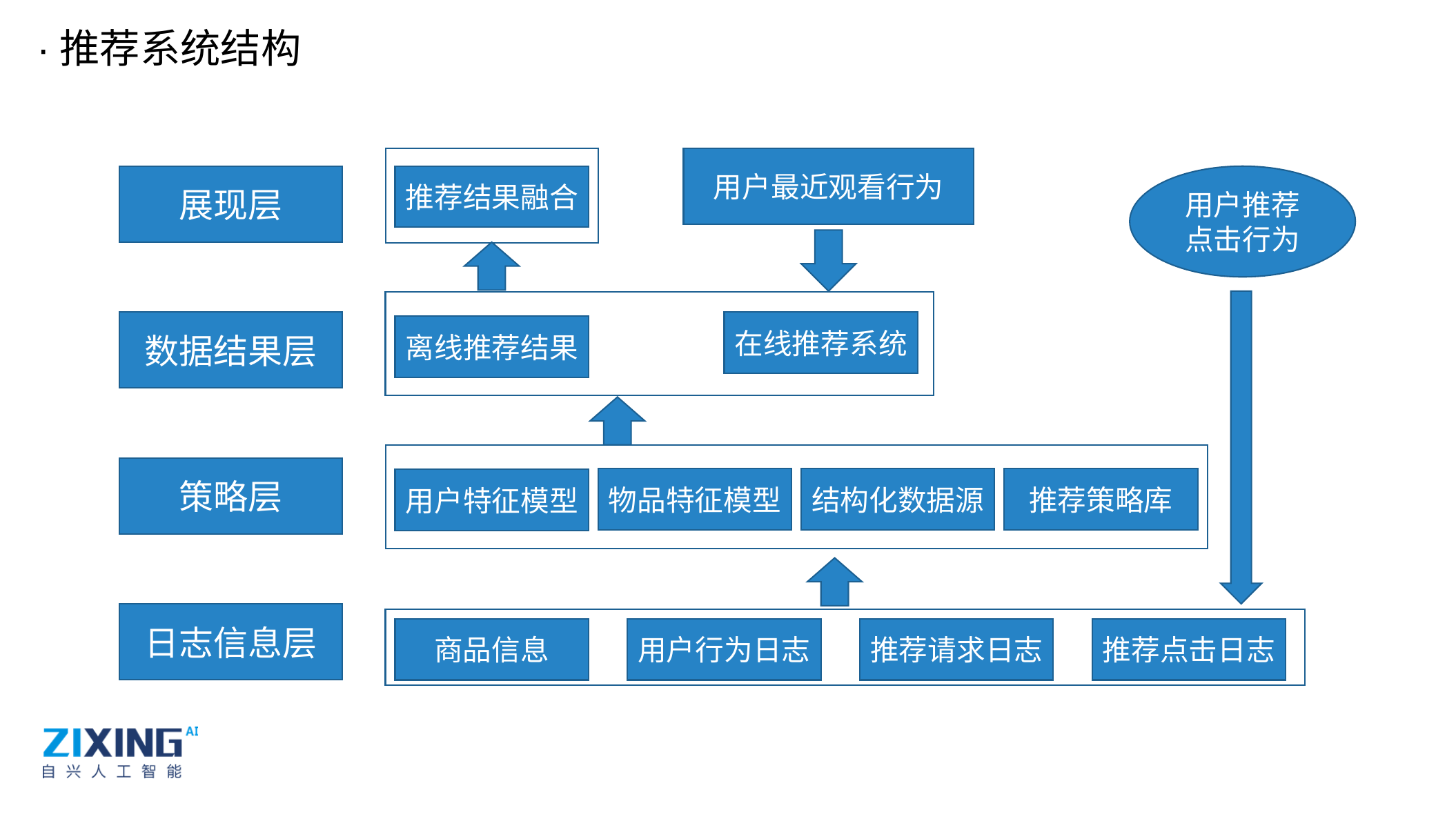

·推荐系统结构
用户最近观看行为

展现层
推荐结果融合
用户推荐点击行为

数据结果层
在线推荐系统
离线推荐结果

策略层
物品特征模型
结构化数据源
推荐策略库
用户特征模型

日志信息层

商品信息
用户行为日志
推荐请求日志
推荐点击日志